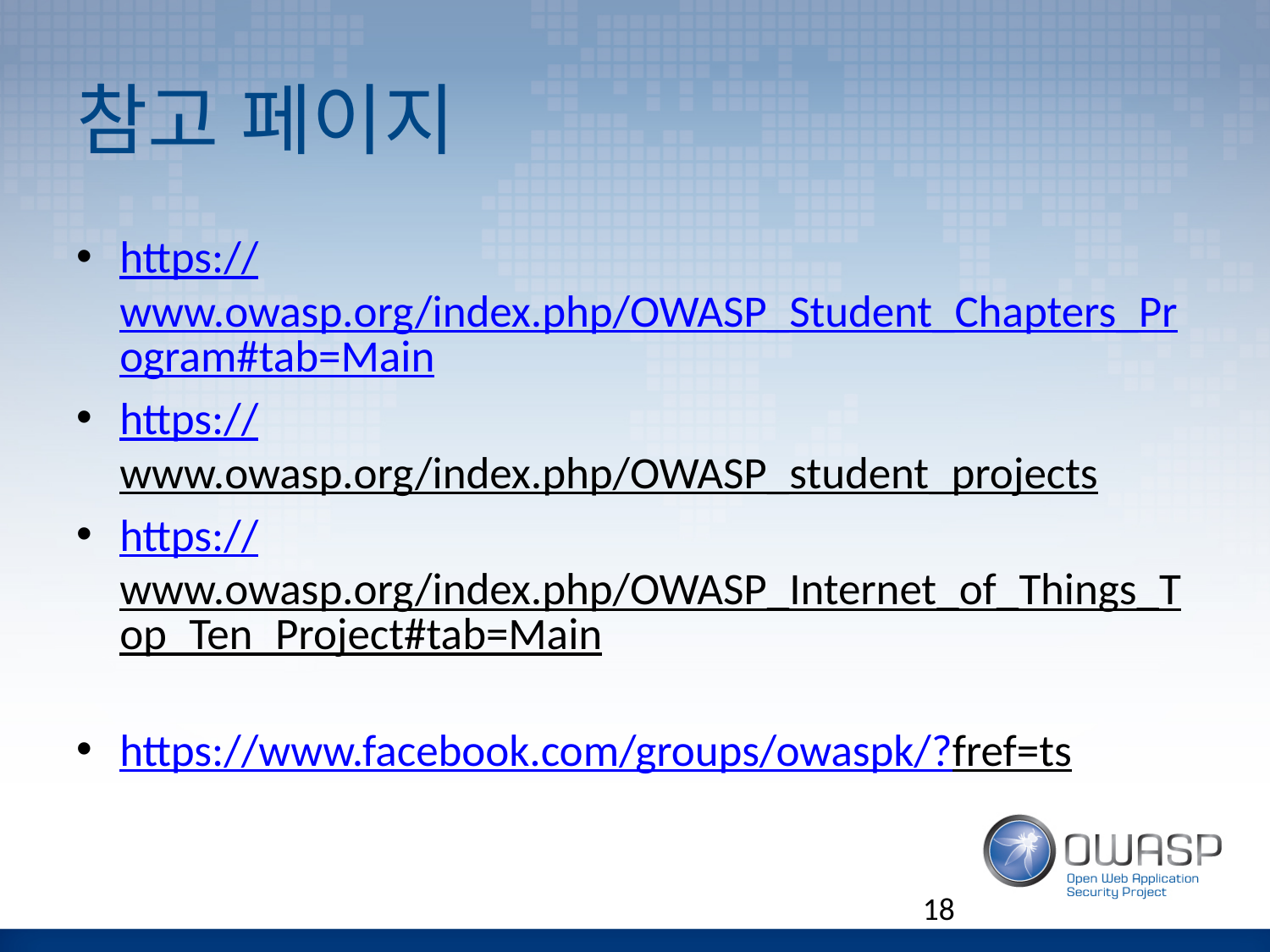

# 참고 페이지
https://www.owasp.org/index.php/OWASP_Student_Chapters_Program#tab=Main
https://www.owasp.org/index.php/OWASP_student_projects
https://www.owasp.org/index.php/OWASP_Internet_of_Things_Top_Ten_Project#tab=Main
https://www.facebook.com/groups/owaspk/?fref=ts
18